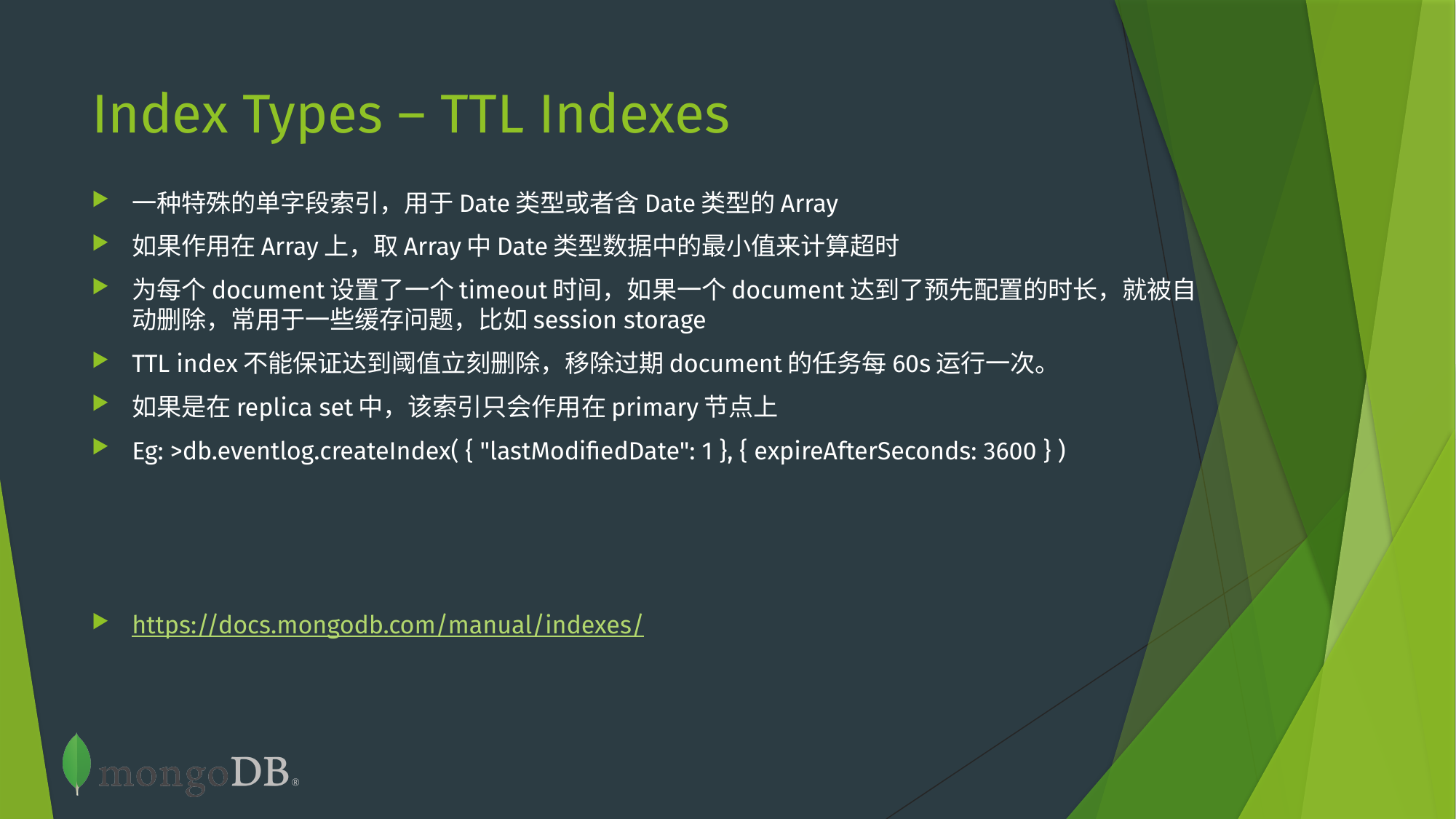

# Index Types – TTL Indexes
一种特殊的单字段索引，用于Date类型或者含Date类型的Array
如果作用在Array上，取Array中Date类型数据中的最小值来计算超时
为每个document设置了一个timeout时间，如果一个document达到了预先配置的时长，就被自动删除，常用于一些缓存问题，比如session storage
TTL index不能保证达到阈值立刻删除，移除过期document的任务每60s运行一次。
如果是在replica set中，该索引只会作用在primary节点上
Eg: >db.eventlog.createIndex( { "lastModifiedDate": 1 }, { expireAfterSeconds: 3600 } )

https://docs.mongodb.com/manual/indexes/